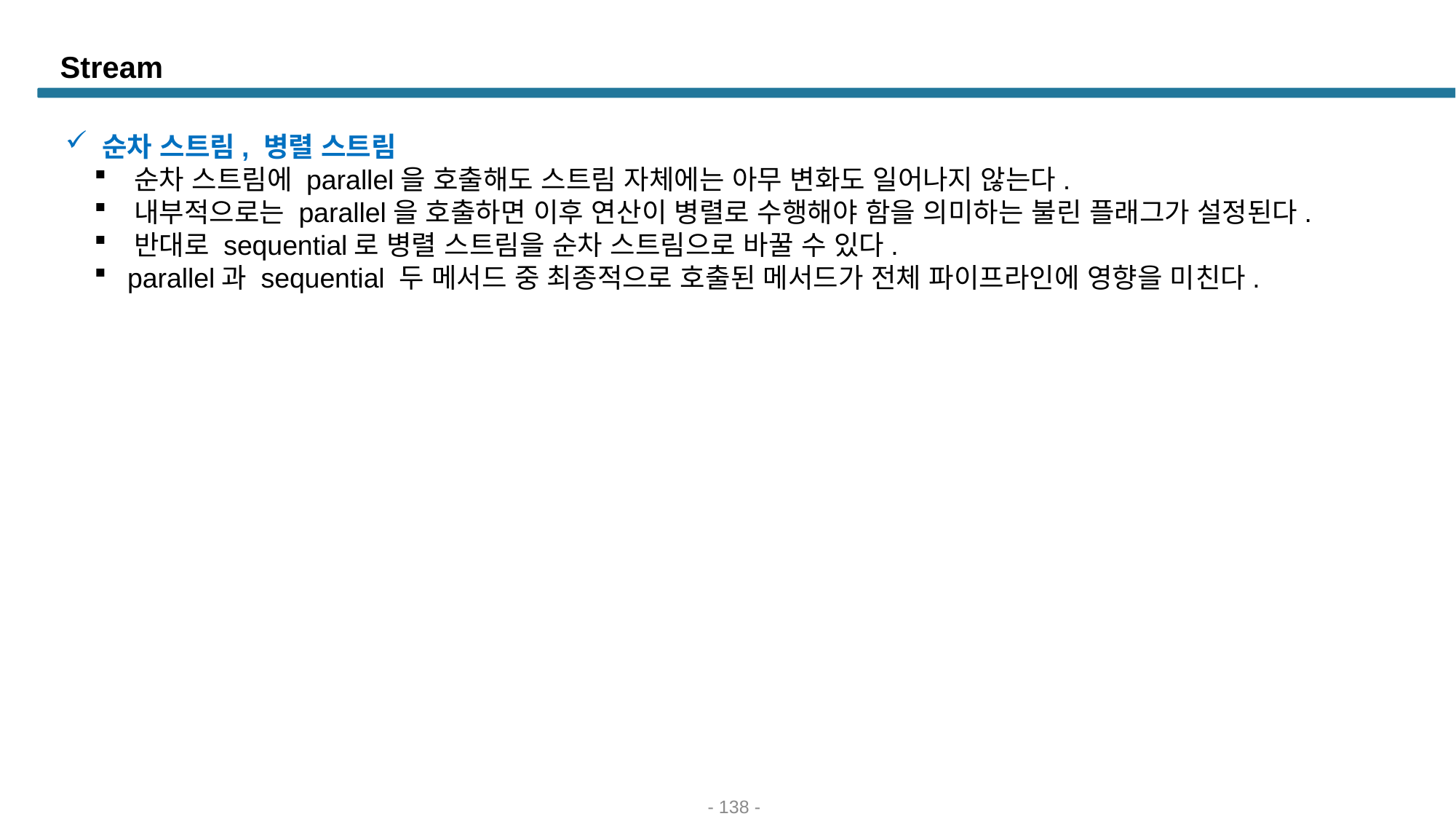

# Stream
 순차 스트림, 병렬 스트림
 순차 스트림에 parallel을 호출해도 스트림 자체에는 아무 변화도 일어나지 않는다.
 내부적으로는 parallel을 호출하면 이후 연산이 병렬로 수행해야 함을 의미하는 불린 플래그가 설정된다.
 반대로 sequential로 병렬 스트림을 순차 스트림으로 바꿀 수 있다.
 parallel과 sequential 두 메서드 중 최종적으로 호출된 메서드가 전체 파이프라인에 영향을 미친다.
- 138 -